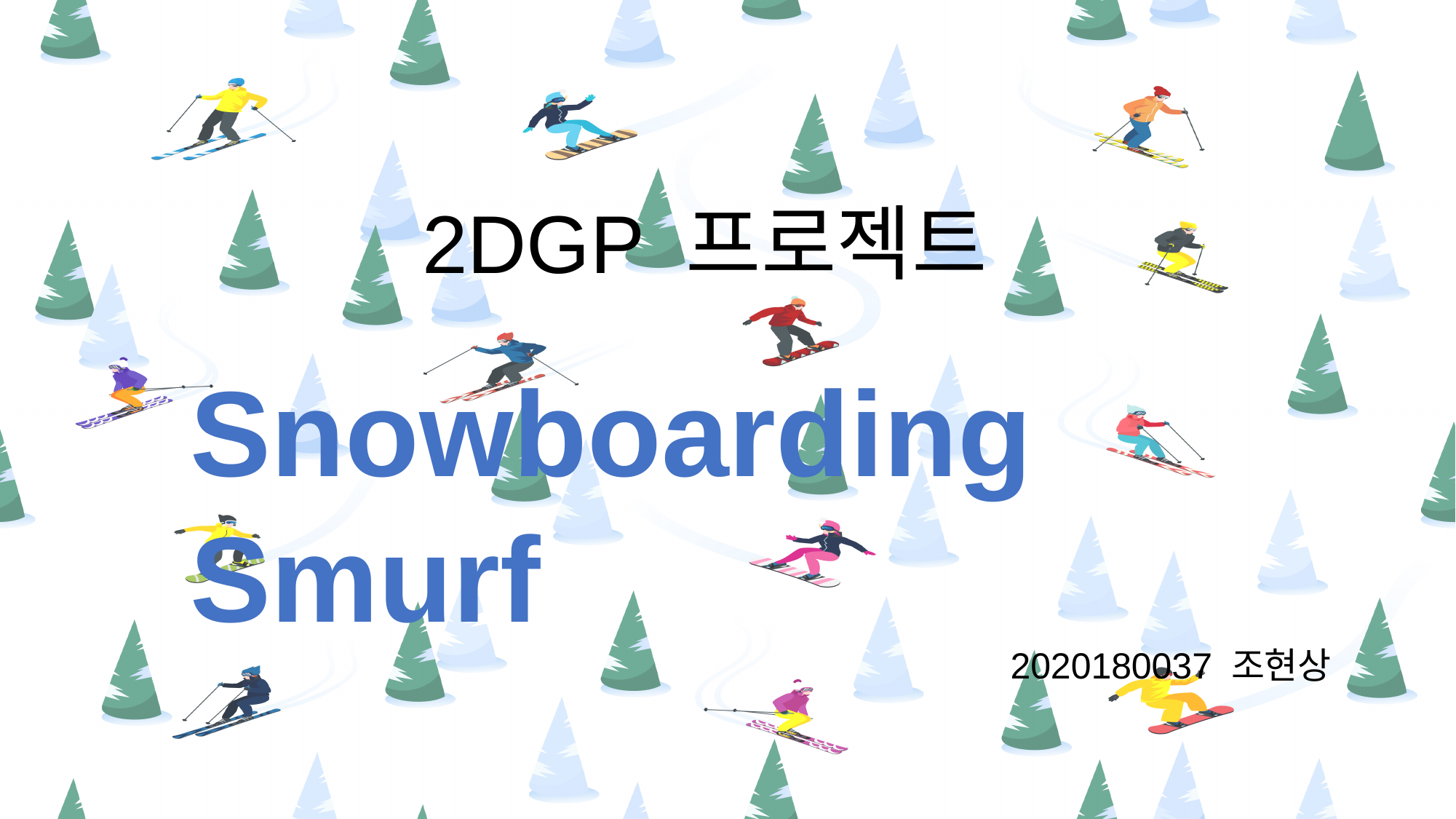

# 2DGP 프로젝트
Snowboarding Smurf
2020180037 조현상